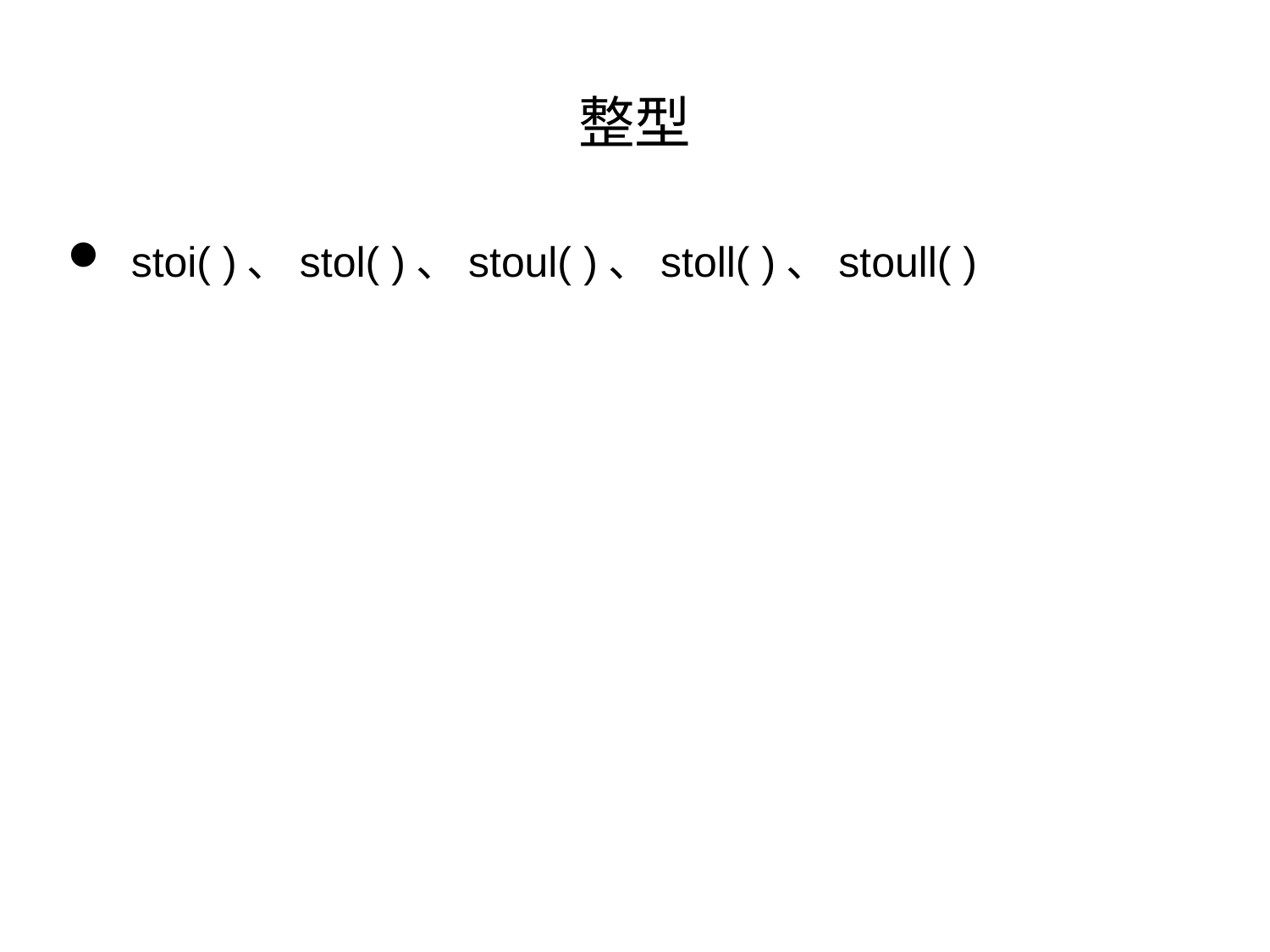

整型
stoi( )、stol( )、stoul( )、stoll( )、stoull( )